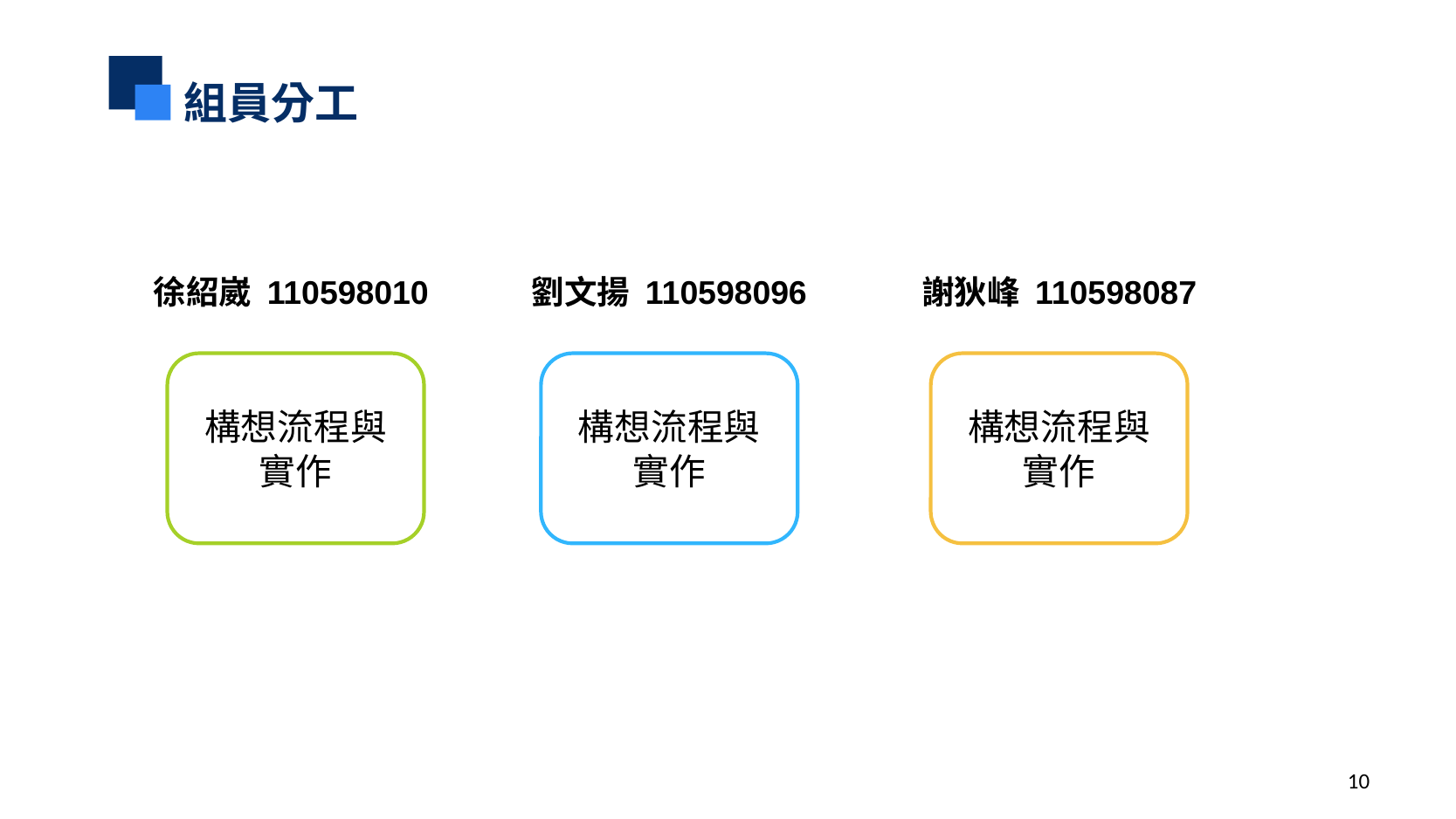

組員分工

徐紹崴 110598010
劉文揚 110598096
謝狄峰 110598087
構想流程與實作
構想流程與實作
構想流程與實作
10